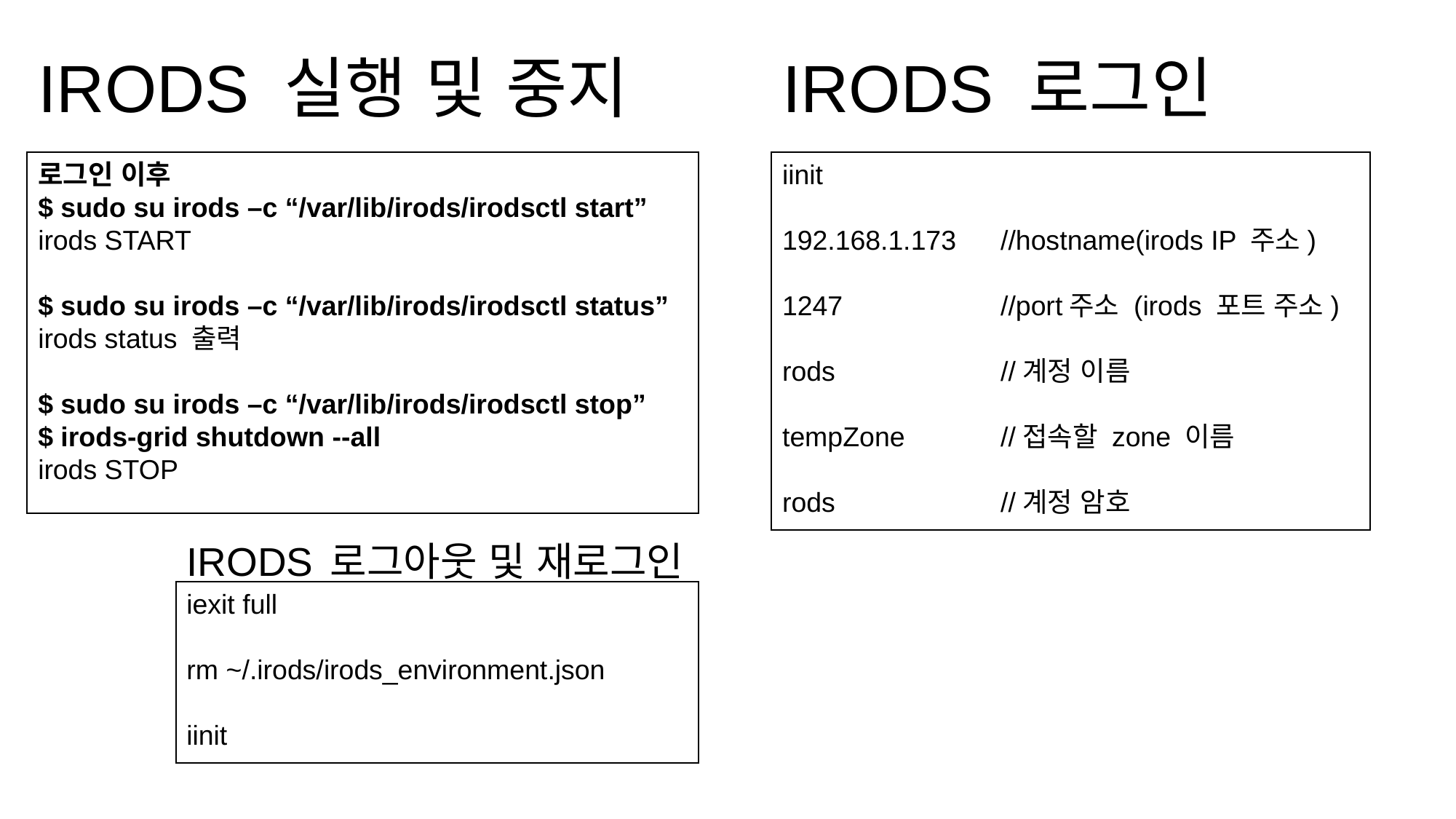

# IRODS 실행 및 중지
IRODS 로그인
로그인 이후
$ sudo su irods –c “/var/lib/irods/irodsctl start”
irods START

$ sudo su irods –c “/var/lib/irods/irodsctl status”
irods status 출력

$ sudo su irods –c “/var/lib/irods/irodsctl stop”
$ irods-grid shutdown --all
irods STOP
iinit

192.168.1.173	//hostname(irods IP 주소)

1247		//port주소 (irods 포트 주소)

rods		//계정 이름

tempZone	//접속할 zone 이름

rods		//계정 암호
IRODS 로그아웃 및 재로그인
iexit full

rm ~/.irods/irods_environment.json

iinit